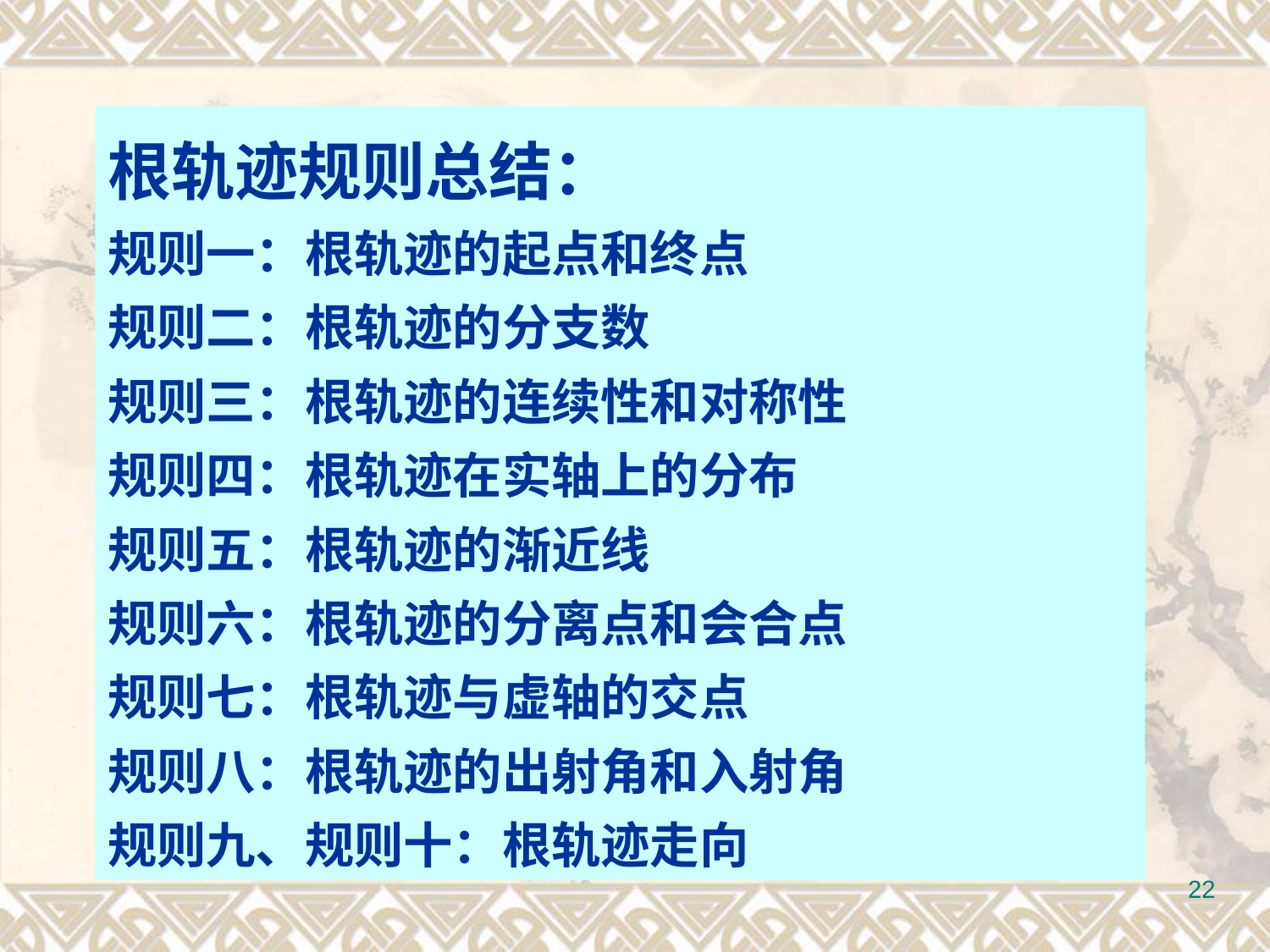

根轨迹规则总结：
规则一：根轨迹的起点和终点
规则二：根轨迹的分支数
规则三：根轨迹的连续性和对称性
规则四：根轨迹在实轴上的分布
规则五：根轨迹的渐近线
规则六：根轨迹的分离点和会合点
规则七：根轨迹与虚轴的交点
规则八：根轨迹的出射角和入射角
规则九、规则十：根轨迹走向
22